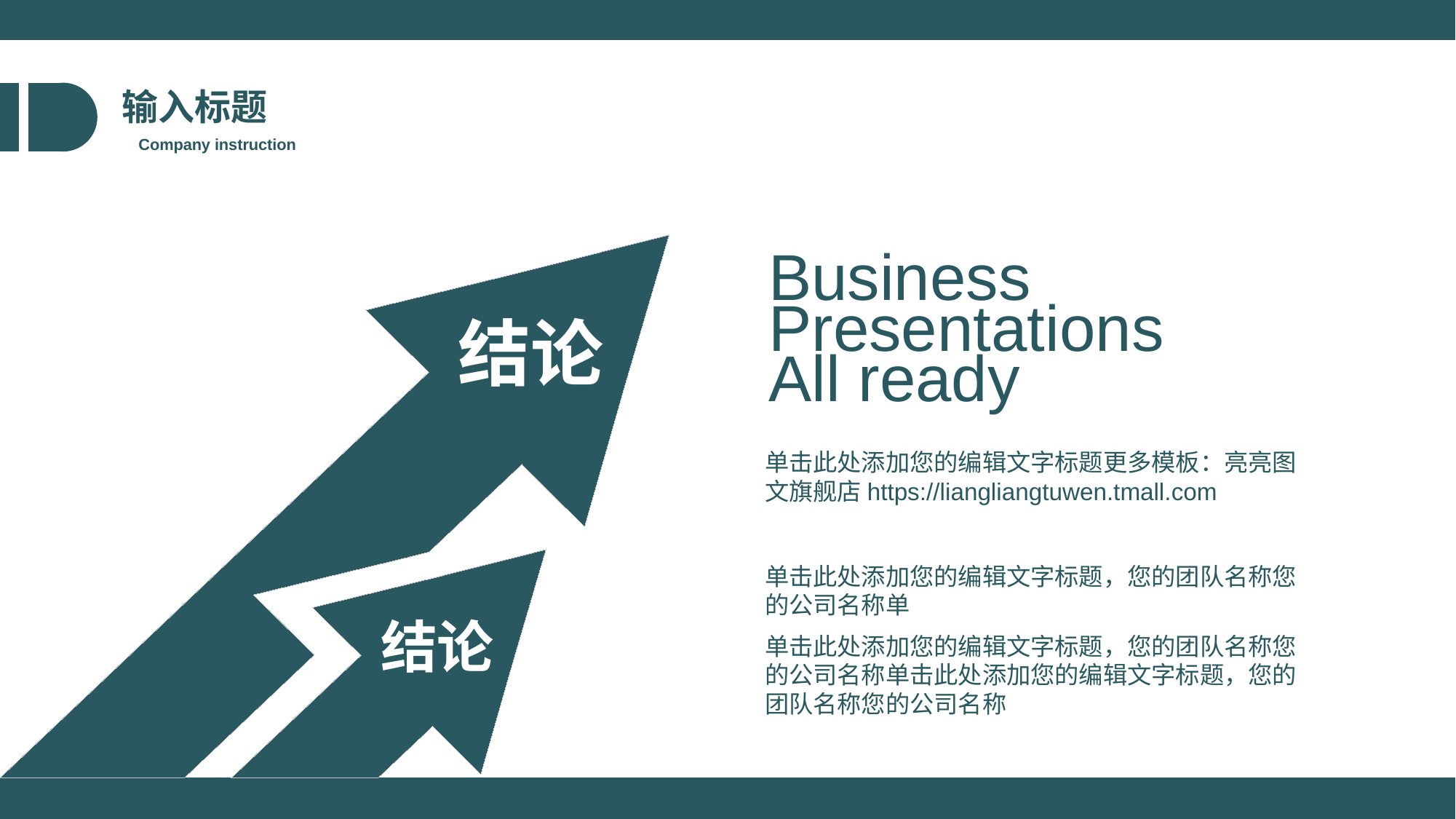

输入标题

Company instruction

Business
Presentations
All ready
结论
单击此处添加您的编辑文字标题更多模板：亮亮图文旗舰店https://liangliangtuwen.tmall.com

单击此处添加您的编辑文字标题，您的团队名称您的公司名称单
结论
单击此处添加您的编辑文字标题，您的团队名称您的公司名称单击此处添加您的编辑文字标题，您的团队名称您的公司名称